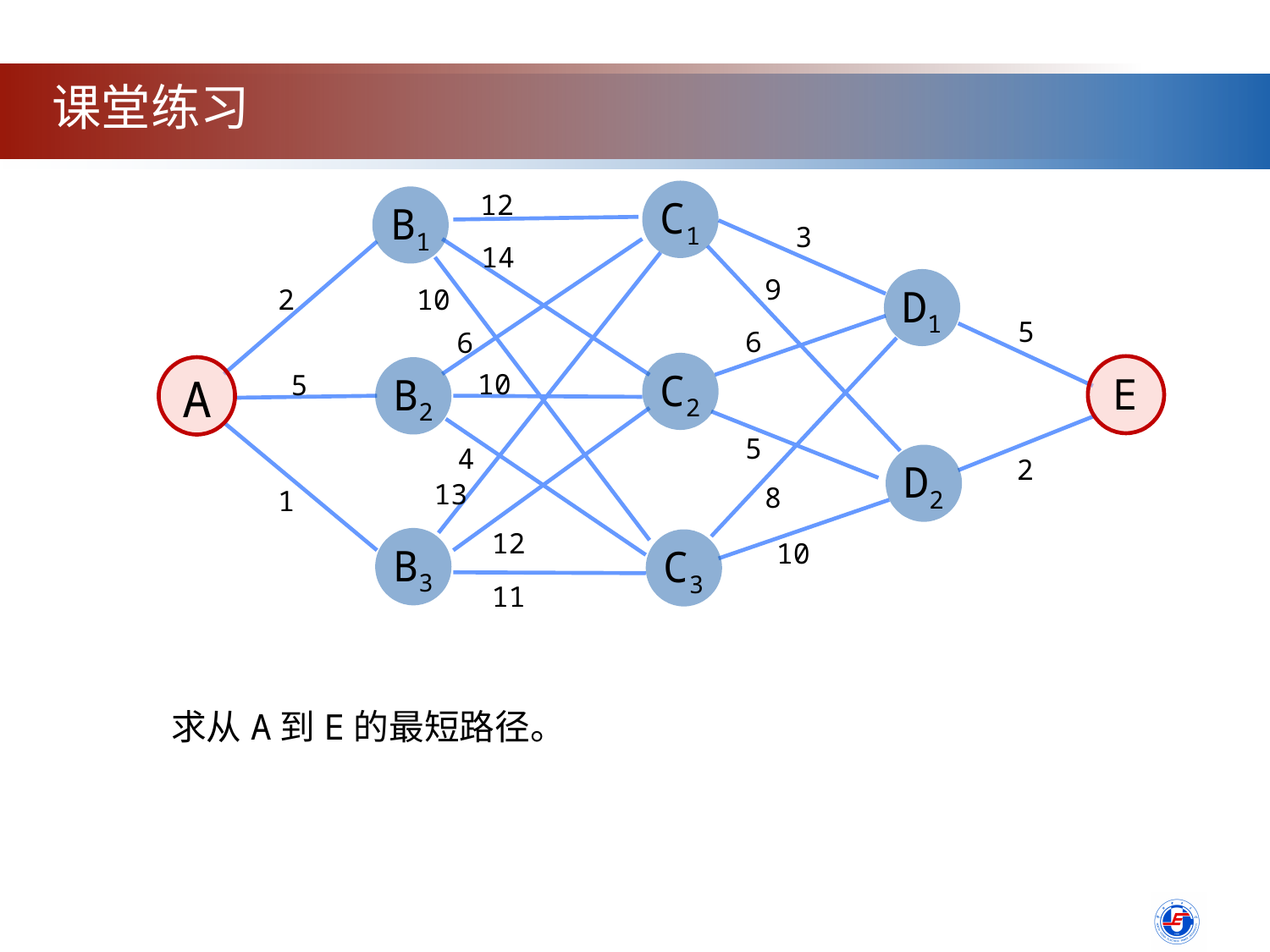

课堂练习
C1
B1
12

3

14

D1
9
2
10
5

6
6

C2
E
A
B2
10
5

5
4
D2
2
13
8
1

12
B3
C3
10

11
求从A到E的最短路径。